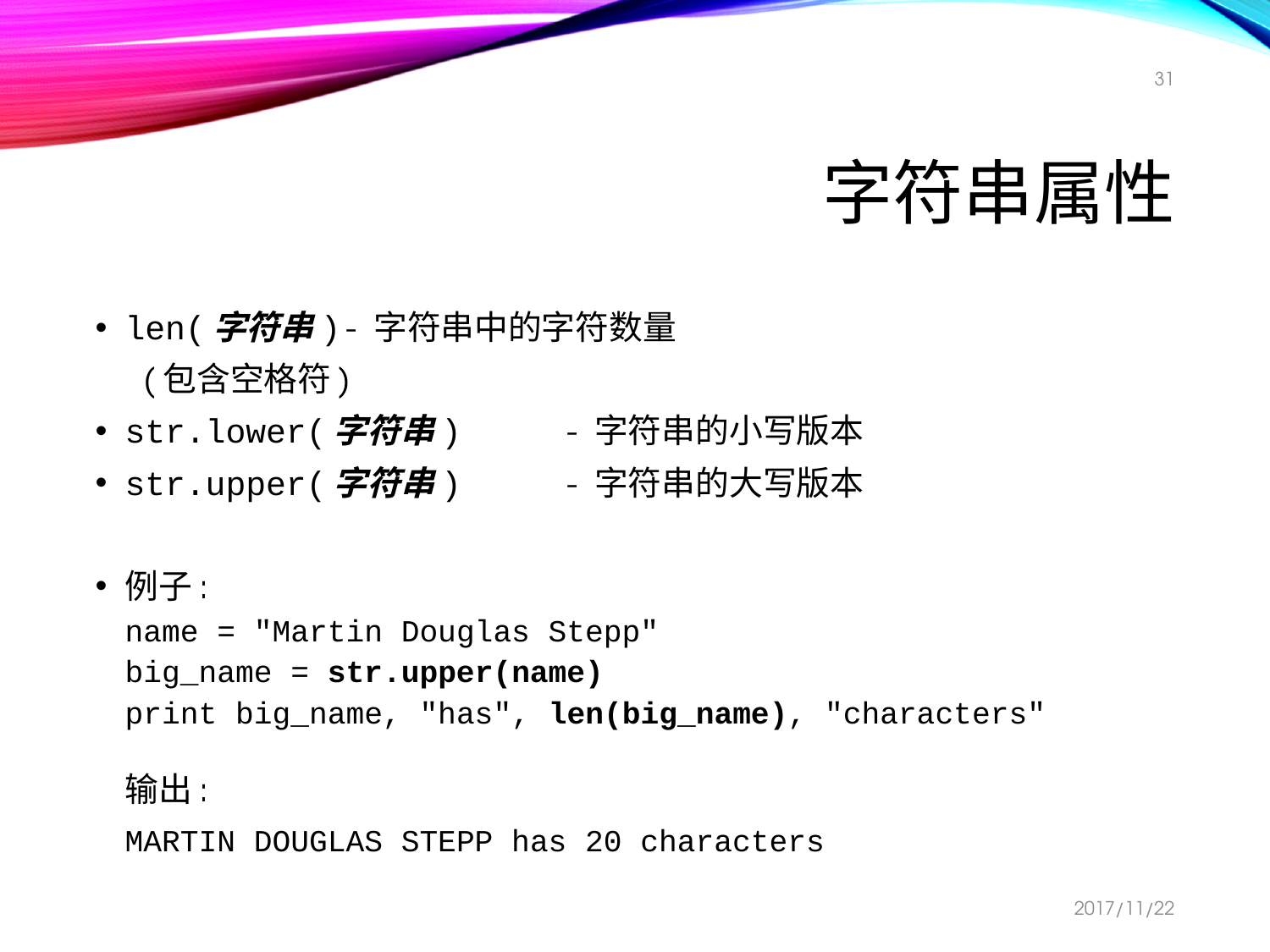

31
# 字符串属性
len(字符串)		- 字符串中的字符数量
					  (包含空格符)
str.lower(字符串)	- 字符串的小写版本
str.upper(字符串)	- 字符串的大写版本

例子:
	name = "Martin Douglas Stepp"
	big_name = str.upper(name)
	print big_name, "has", len(big_name), "characters"

	输出:
	MARTIN DOUGLAS STEPP has 20 characters
2017/11/22